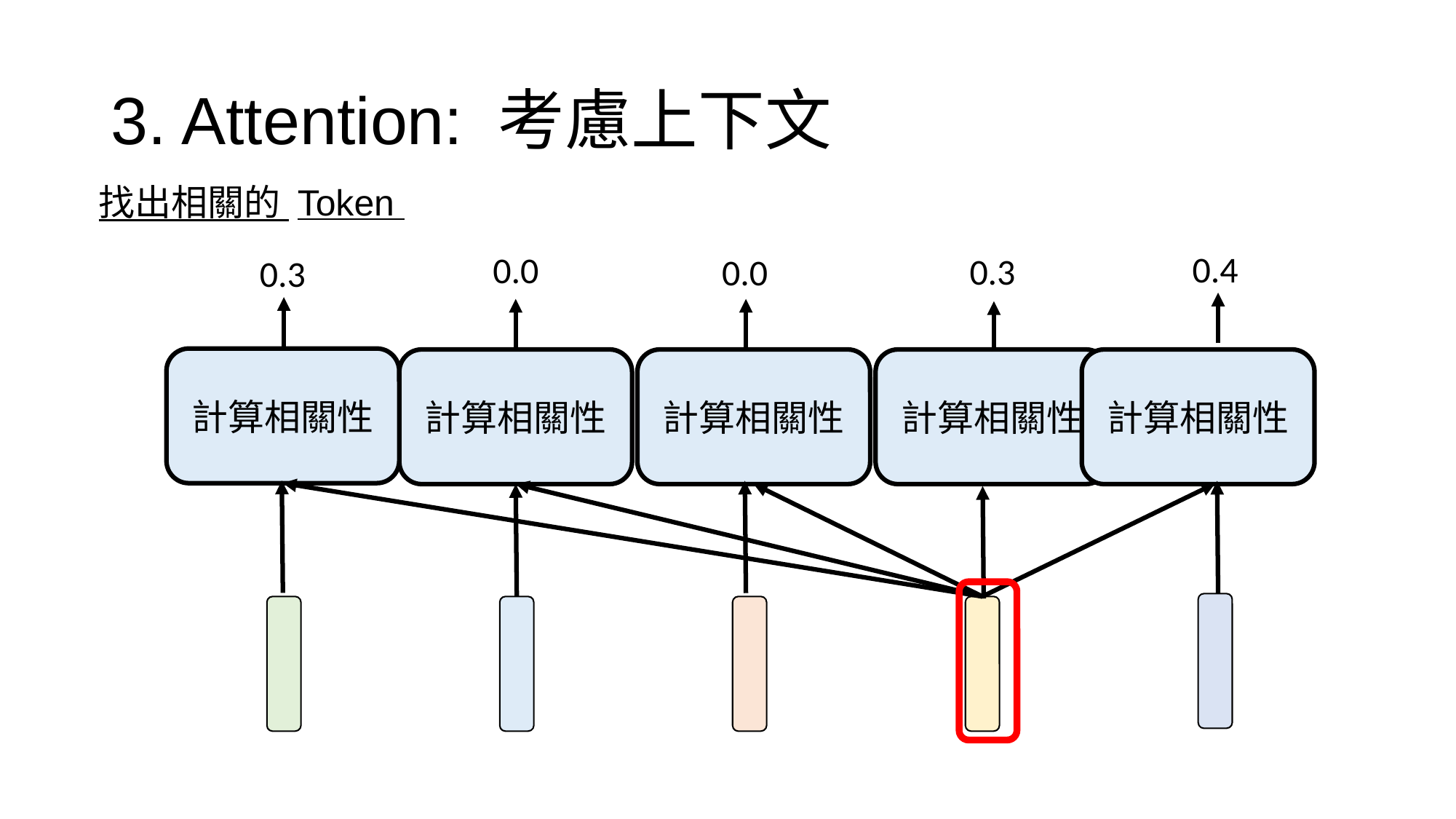

# 3. Attention: 考慮上下文
找出相關的 Token
0.4
0.0
0.3
0.0
0.3
計算相關性
計算相關性
計算相關性
計算相關性
計算相關性